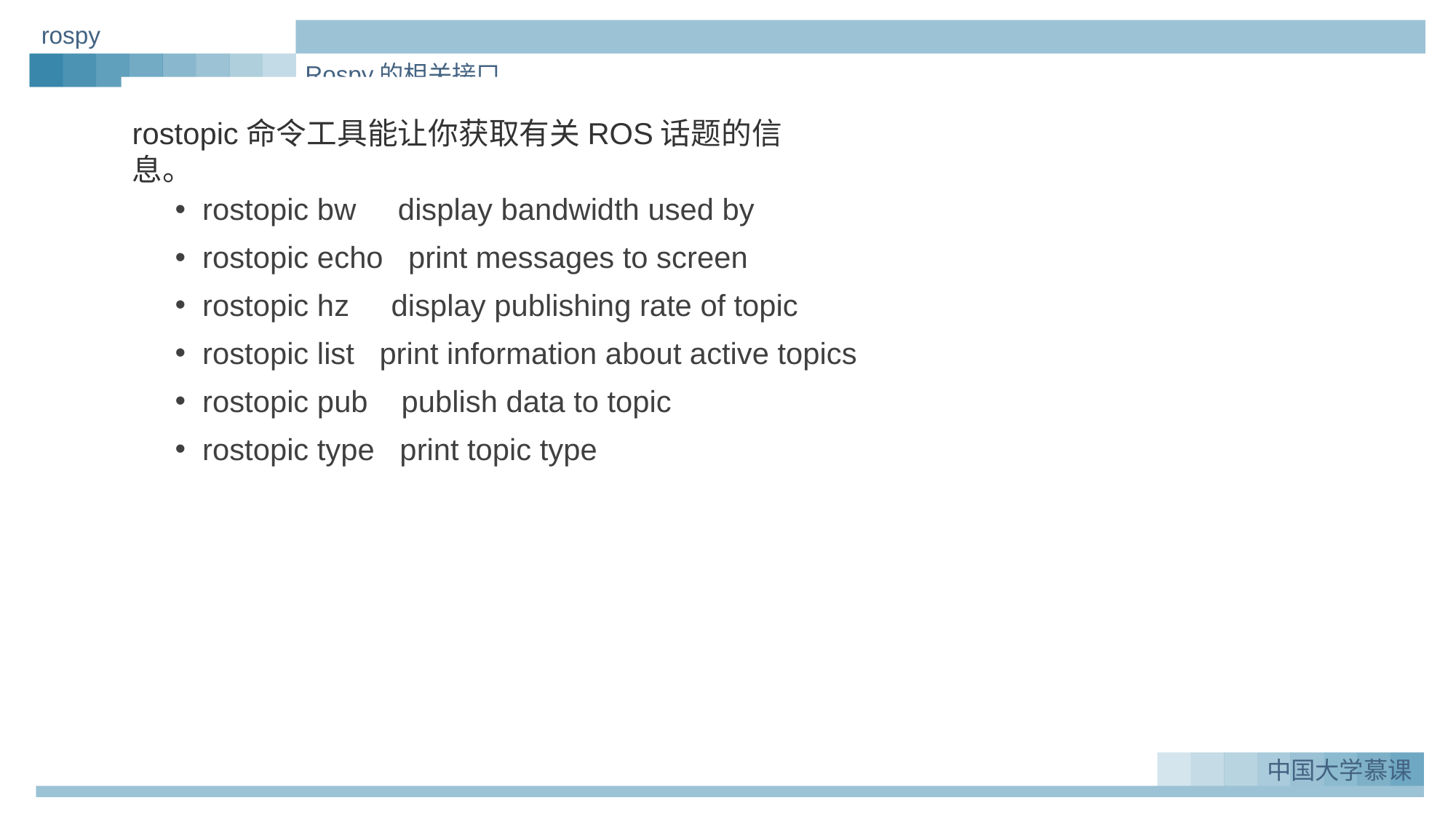

rospy
Rospy的相关接口
# rostopic命令工具能让你获取有关ROS话题的信息。
rostopic bw     display bandwidth used by
rostopic echo   print messages to screen
rostopic hz     display publishing rate of topic
rostopic list   print information about active topics
rostopic pub    publish data to topic
rostopic type   print topic type

中国大学慕课